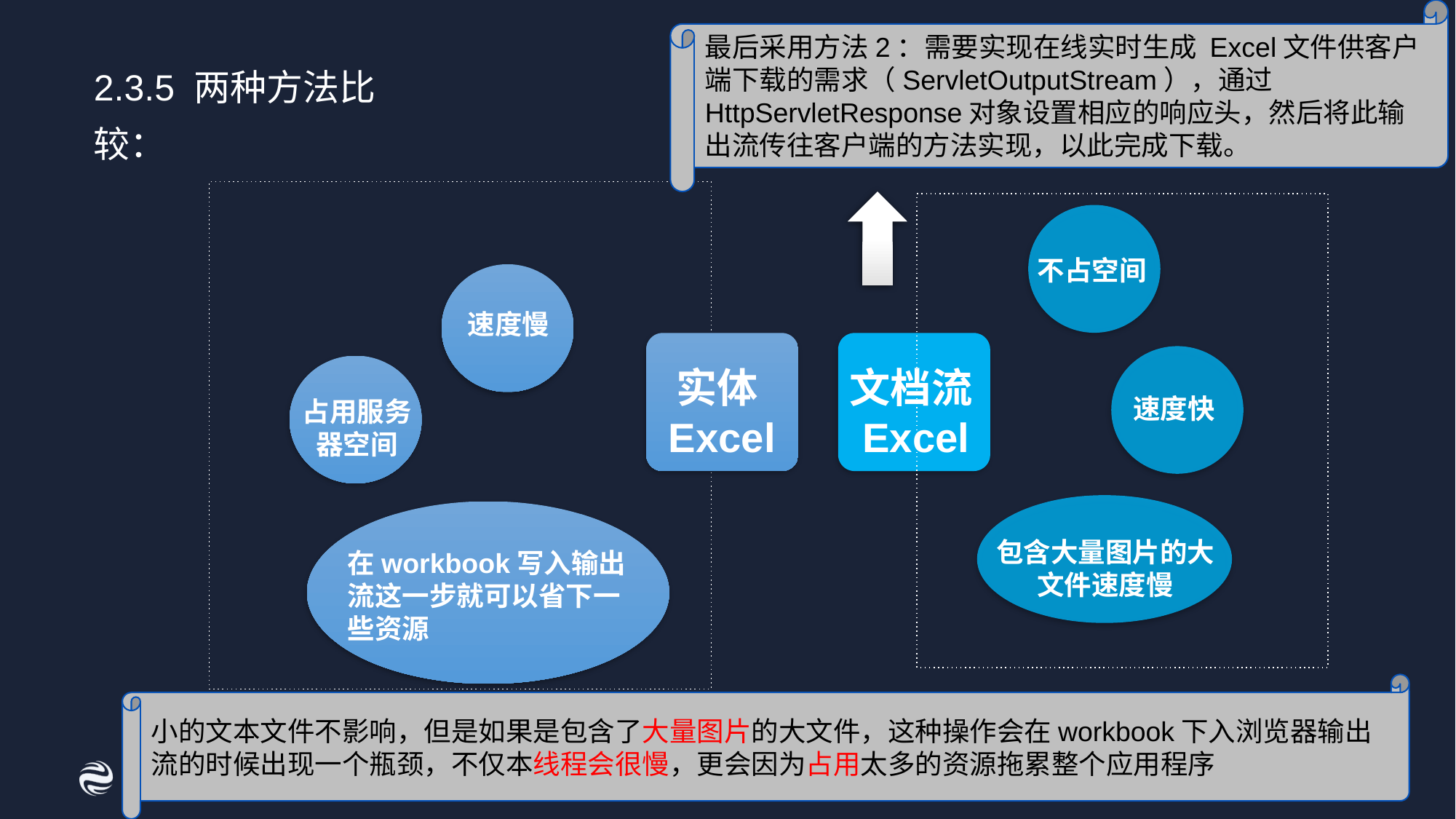

最后采用方法2：需要实现在线实时生成 Excel文件供客户端下载的需求（ServletOutputStream），通过HttpServletResponse对象设置相应的响应头，然后将此输出流传往客户端的方法实现，以此完成下载。
2.3.5 两种方法比较：

不占空间

速度慢

占用服务器空间
实体Excel
文档流Excel
速度快

包含大量图片的大文件速度慢

在workbook写入输出流这一步就可以省下一些资源
小的文本文件不影响，但是如果是包含了大量图片的大文件，这种操作会在workbook下入浏览器输出流的时候出现一个瓶颈，不仅本线程会很慢，更会因为占用太多的资源拖累整个应用程序